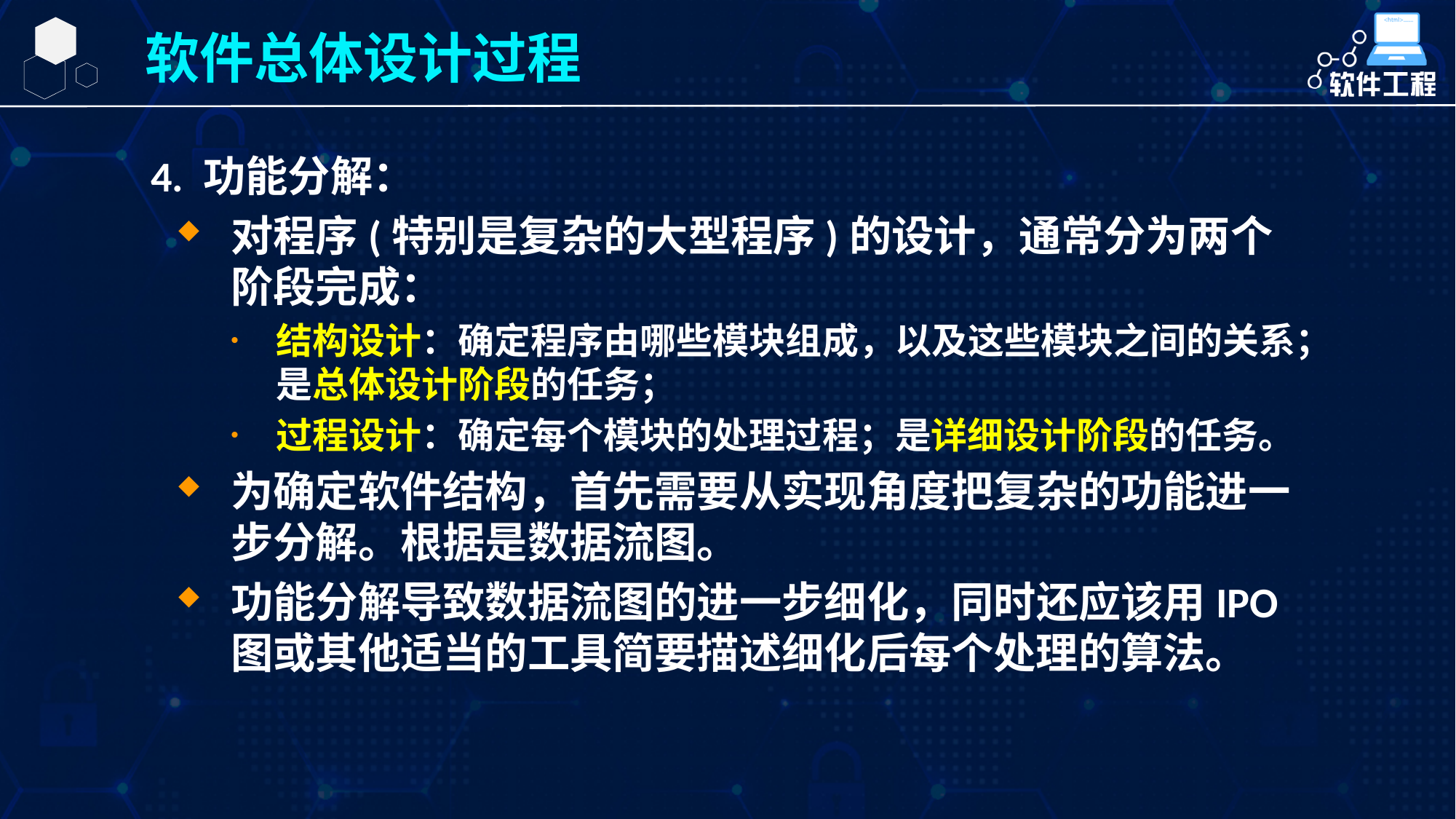

软件总体设计过程
   4. 功能分解：
对程序(特别是复杂的大型程序)的设计，通常分为两个阶段完成：
结构设计：确定程序由哪些模块组成，以及这些模块之间的关系；是总体设计阶段的任务；
过程设计：确定每个模块的处理过程；是详细设计阶段的任务。
为确定软件结构，首先需要从实现角度把复杂的功能进一步分解。根据是数据流图。
功能分解导致数据流图的进一步细化，同时还应该用IPO图或其他适当的工具简要描述细化后每个处理的算法。